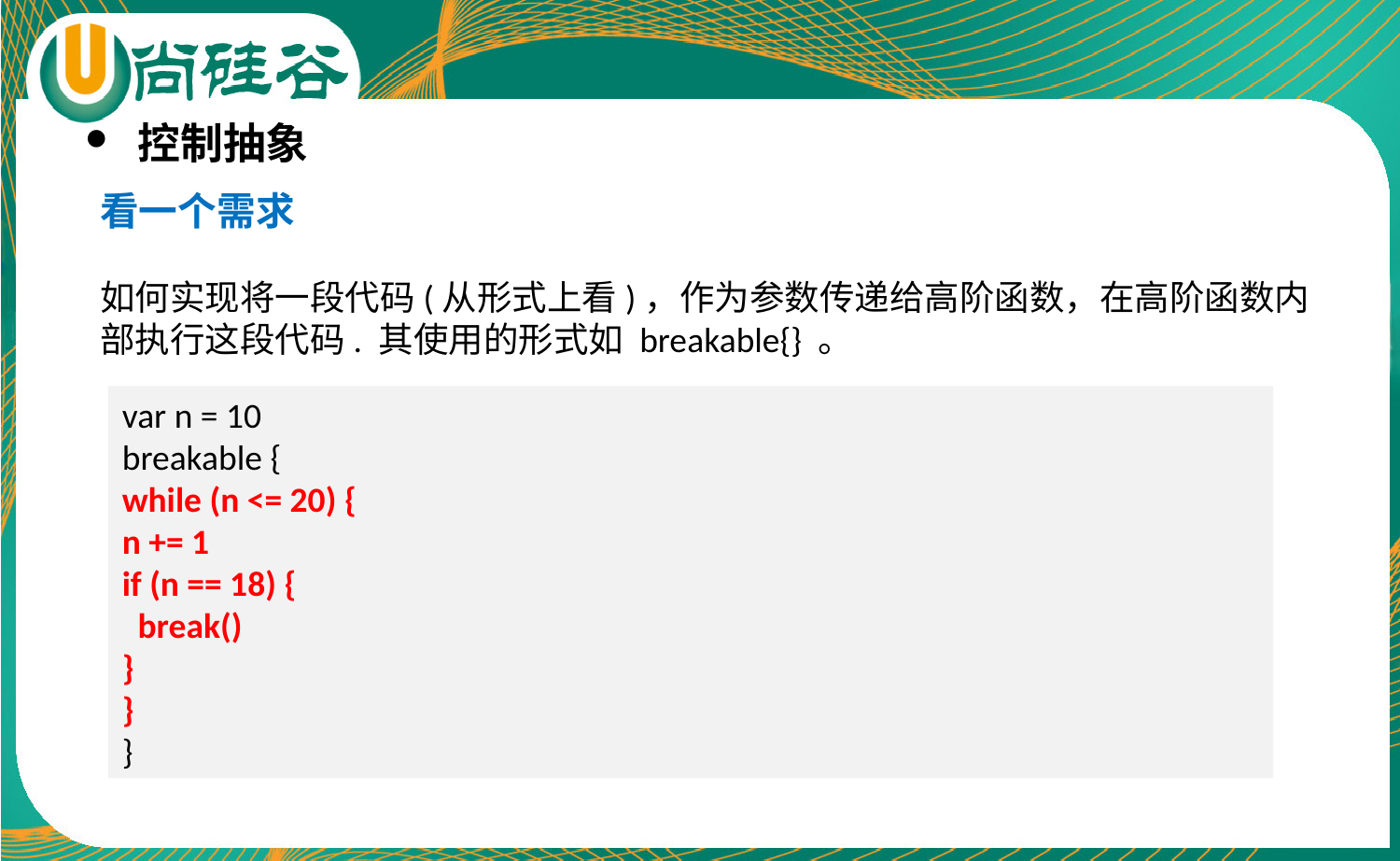

控制抽象
看一个需求

如何实现将一段代码(从形式上看)，作为参数传递给高阶函数，在高阶函数内部执行这段代码. 其使用的形式如 breakable{} 。

var n = 10
breakable {
while (n <= 20) {
n += 1
if (n == 18) {
  break()
}
}
}